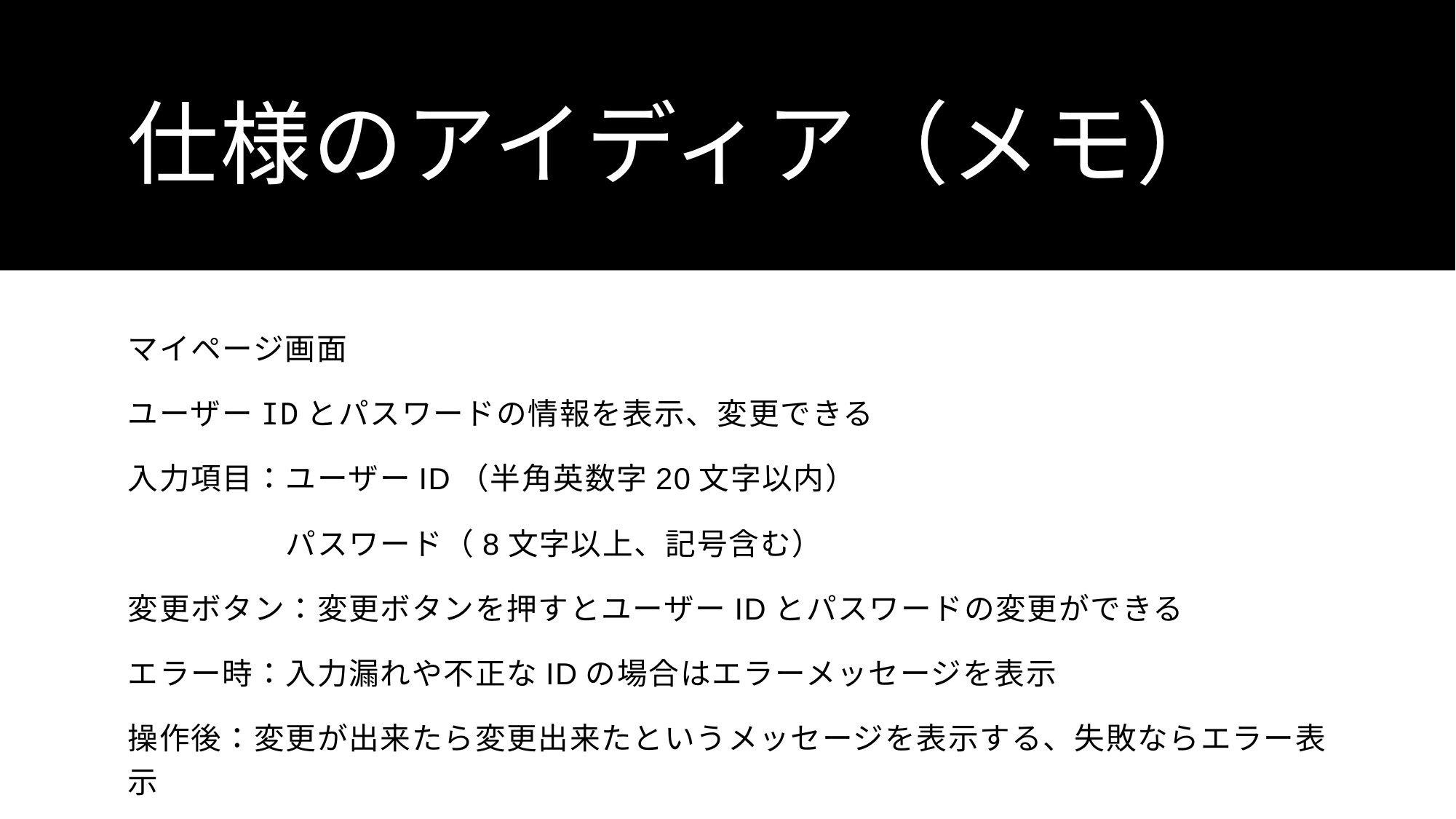

# 仕様のアイディア（メモ）
マイページ画面
ユーザーIDとパスワードの情報を表示、変更できる
入力項目：ユーザーID（半角英数字20文字以内）
　　　　　パスワード（8文字以上、記号含む）
変更ボタン：変更ボタンを押すとユーザーIDとパスワードの変更ができる
エラー時：入力漏れや不正なIDの場合はエラーメッセージを表示
操作後：変更が出来たら変更出来たというメッセージを表示する、失敗ならエラー表示